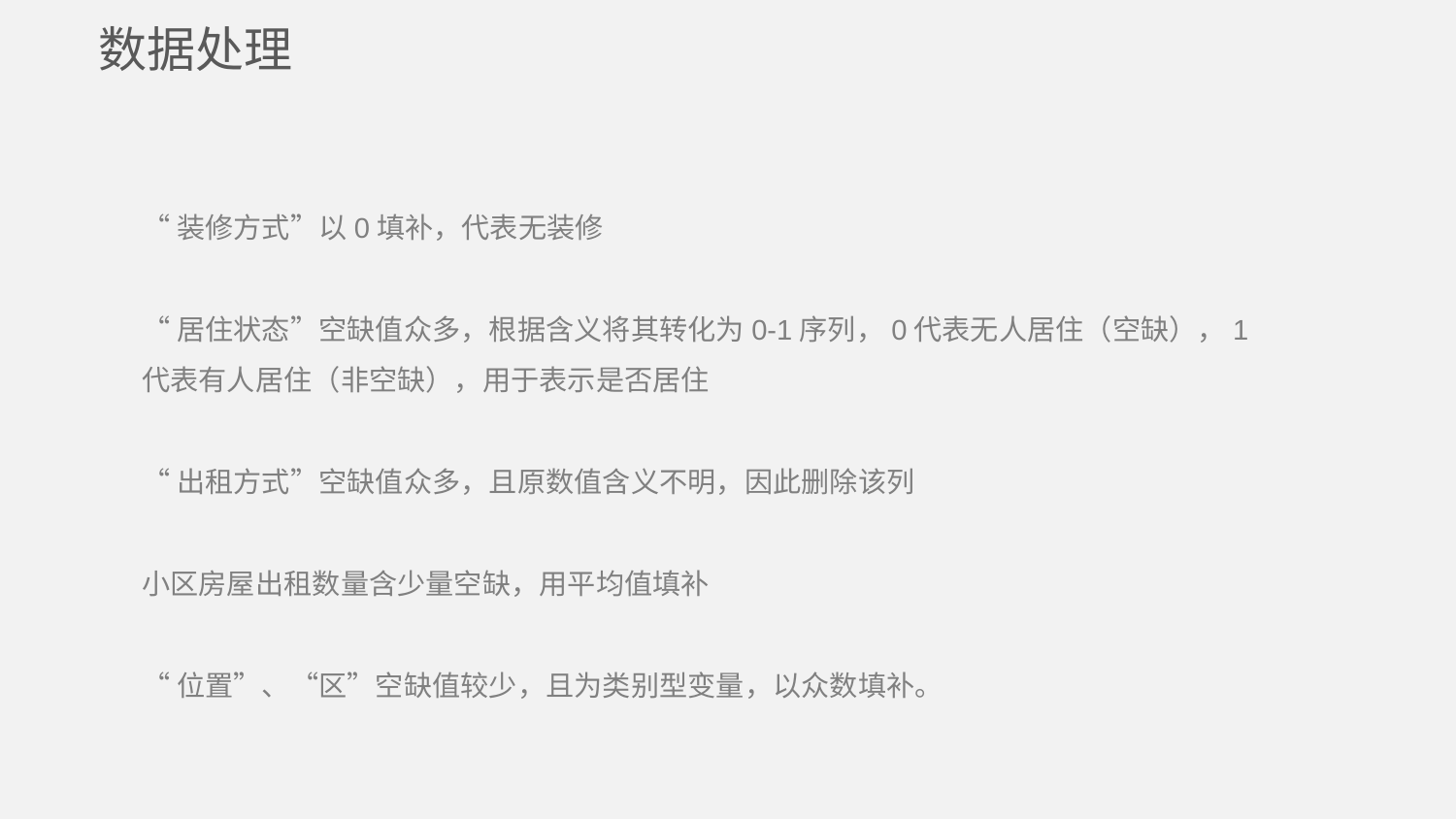

数据处理
“装修方式”以0填补，代表无装修

“居住状态”空缺值众多，根据含义将其转化为0-1序列，0代表无人居住（空缺），1代表有人居住（非空缺），用于表示是否居住

“出租方式”空缺值众多，且原数值含义不明，因此删除该列

小区房屋出租数量含少量空缺，用平均值填补

“位置”、“区”空缺值较少，且为类别型变量，以众数填补。